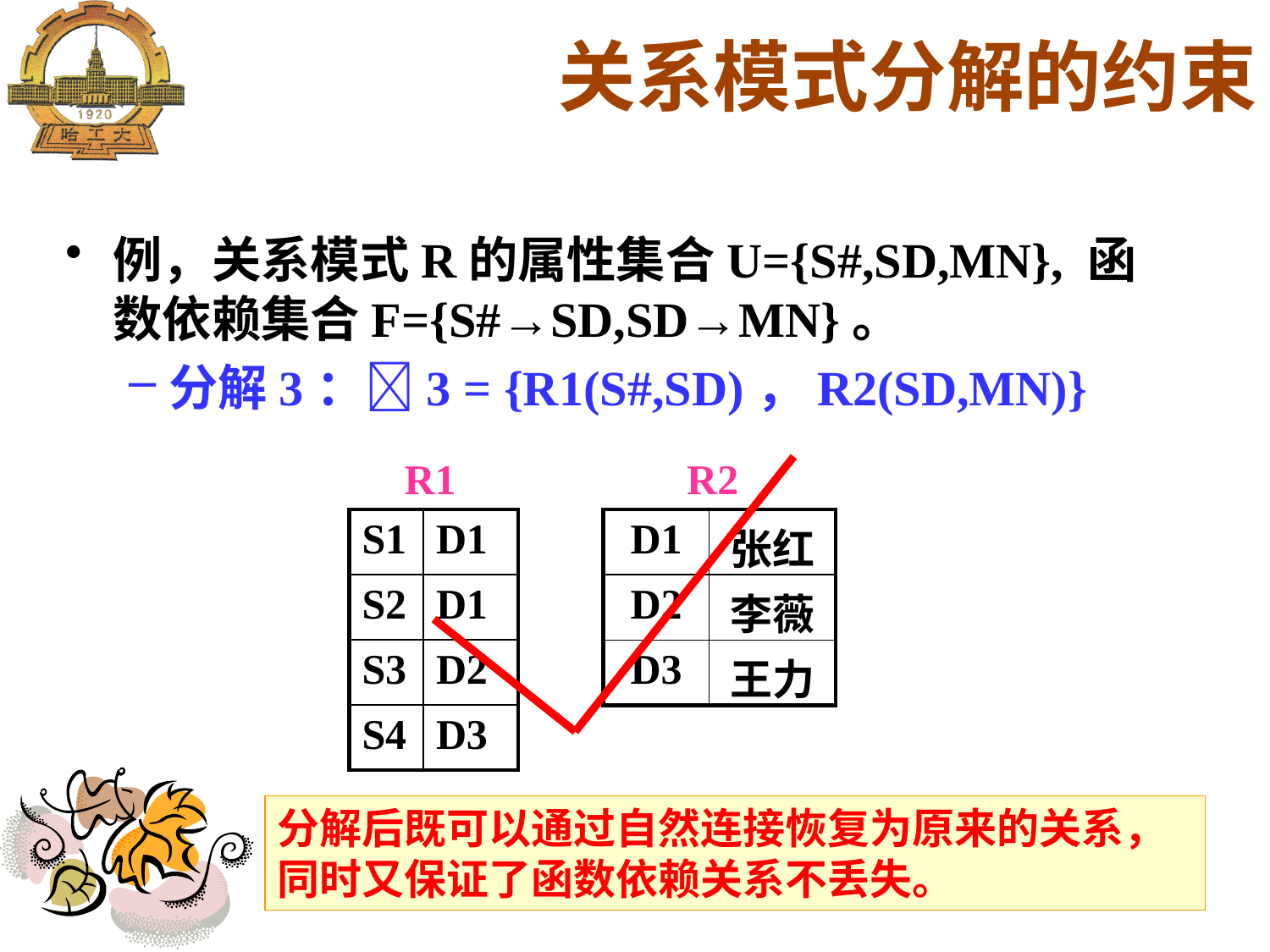

关系模式分解的约束
例，关系模式R的属性集合U={S#,SD,MN}, 函数依赖集合F={S#→SD,SD→MN}。
分解3：ρ3 = {R1(S#,SD)，R2(SD,MN)}

R1
R2

| S1 | D1 |
| --- | --- |
| S2 | D1 |
| S3 | D2 |
| S4 | D3 |
| D1 | 张红 |
| --- | --- |
| D2 | 李薇 |
| D3 | 王力 |
分解后既可以通过自然连接恢复为原来的关系，同时又保证了函数依赖关系不丢失。